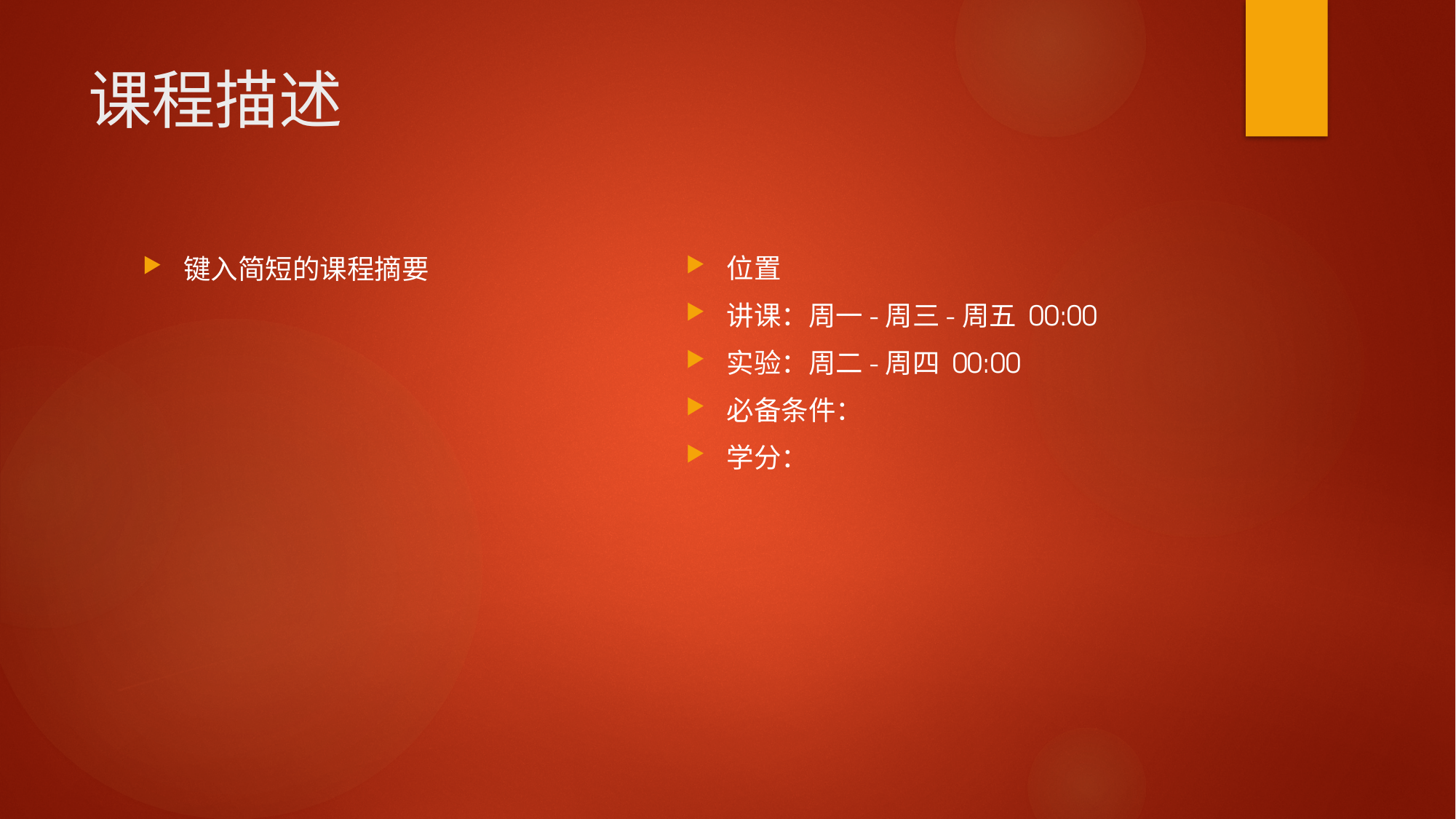

# 课程描述
位置
讲课：周一-周三-周五 00:00
实验：周二-周四 00:00
必备条件：
学分：
键入简短的课程摘要